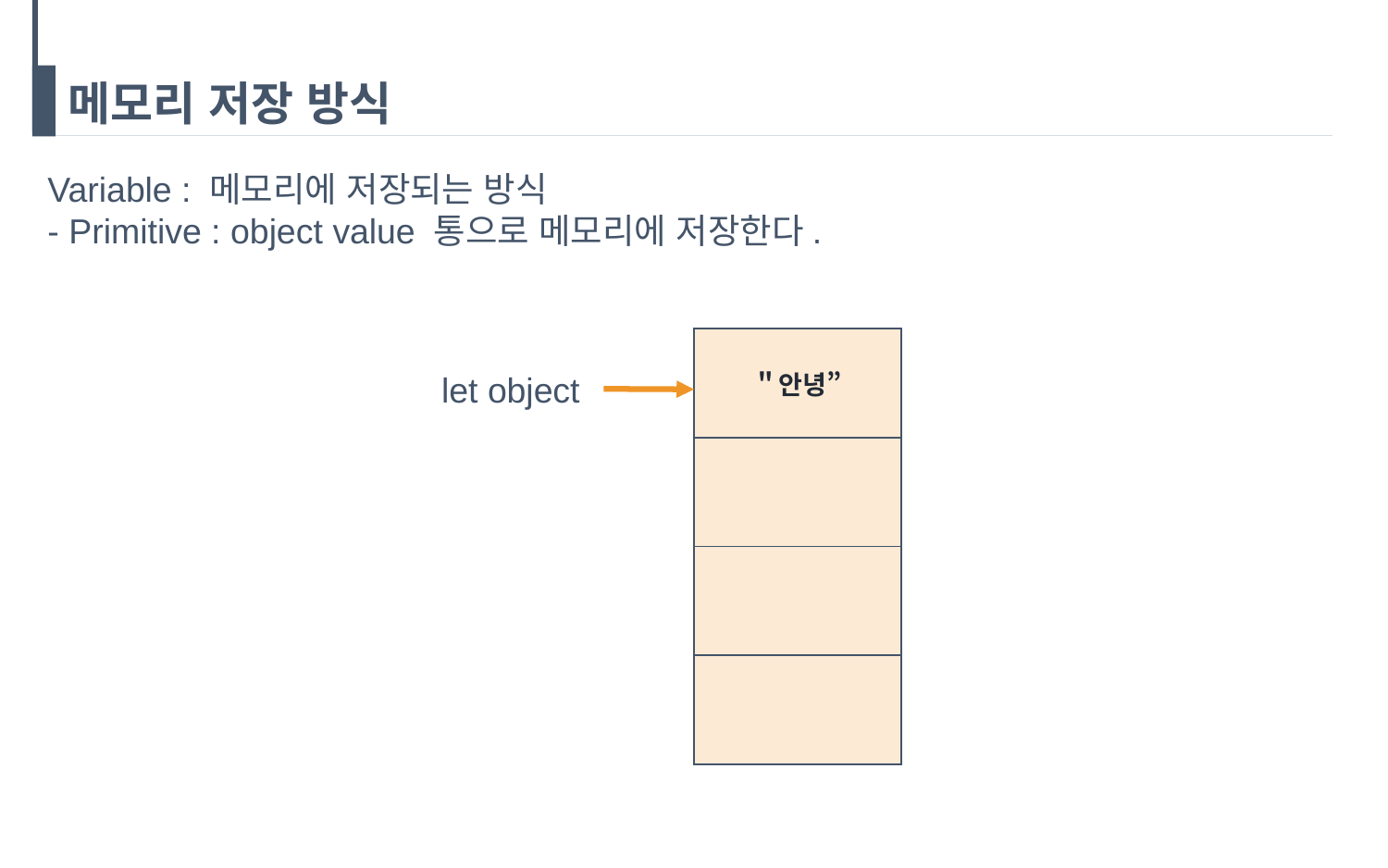

# 메모리 저장 방식
Variable : 메모리에 저장되는 방식
- Primitive : object value 통으로 메모리에 저장한다.

| ＂안녕” |
| --- |
|  |
|  |
|  |
let object